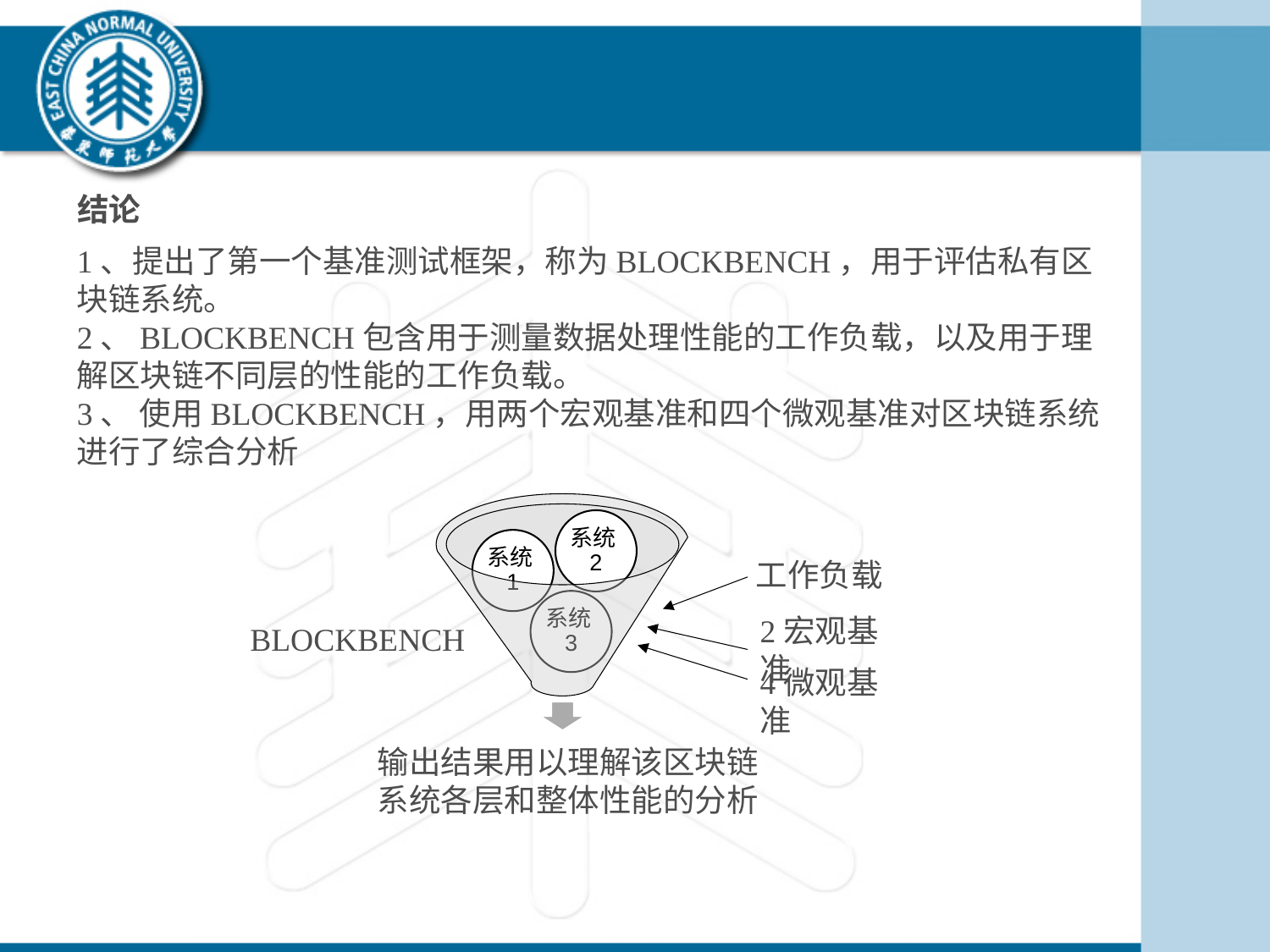

结论
1、提出了第一个基准测试框架，称为BLOCKBENCH，用于评估私有区块链系统。
2、BLOCKBENCH包含用于测量数据处理性能的工作负载，以及用于理解区块链不同层的性能的工作负载。
3、 使用BLOCKBENCH，用两个宏观基准和四个微观基准对区块链系统进行了综合分析

系统3
系统1
系统2
工作负载
2宏观基准
BLOCKBENCH
4微观基准
输出结果用以理解该区块链系统各层和整体性能的分析